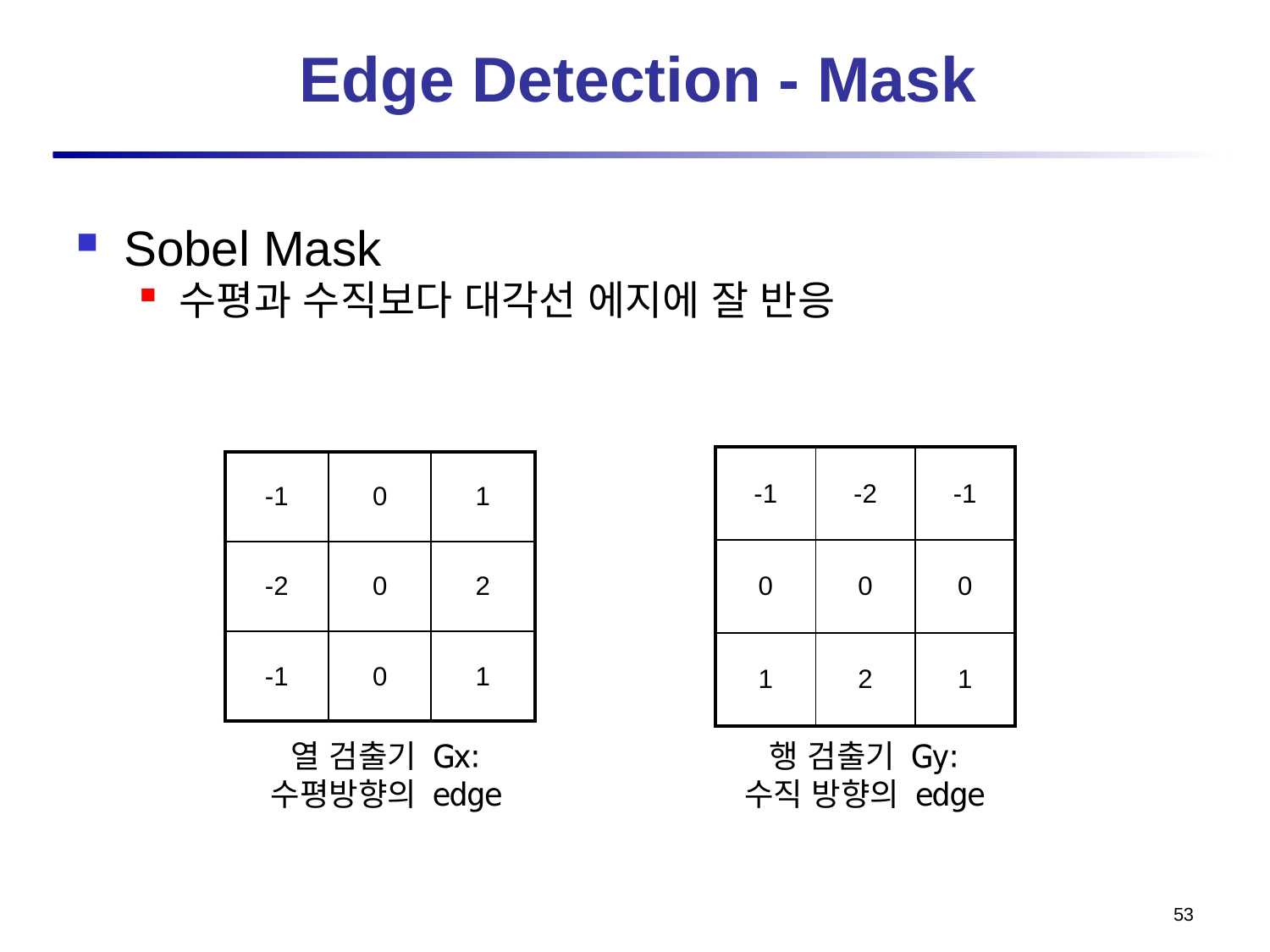

# Edge Detection - Mask
Sobel Mask
수평과 수직보다 대각선 에지에 잘 반응
| -1 | -2 | -1 |
| --- | --- | --- |
| 0 | 0 | 0 |
| 1 | 2 | 1 |
| -1 | 0 | 1 |
| --- | --- | --- |
| -2 | 0 | 2 |
| -1 | 0 | 1 |
열 검출기 Gx:
수평방향의 edge
행 검출기 Gy:
수직 방향의 edge
53